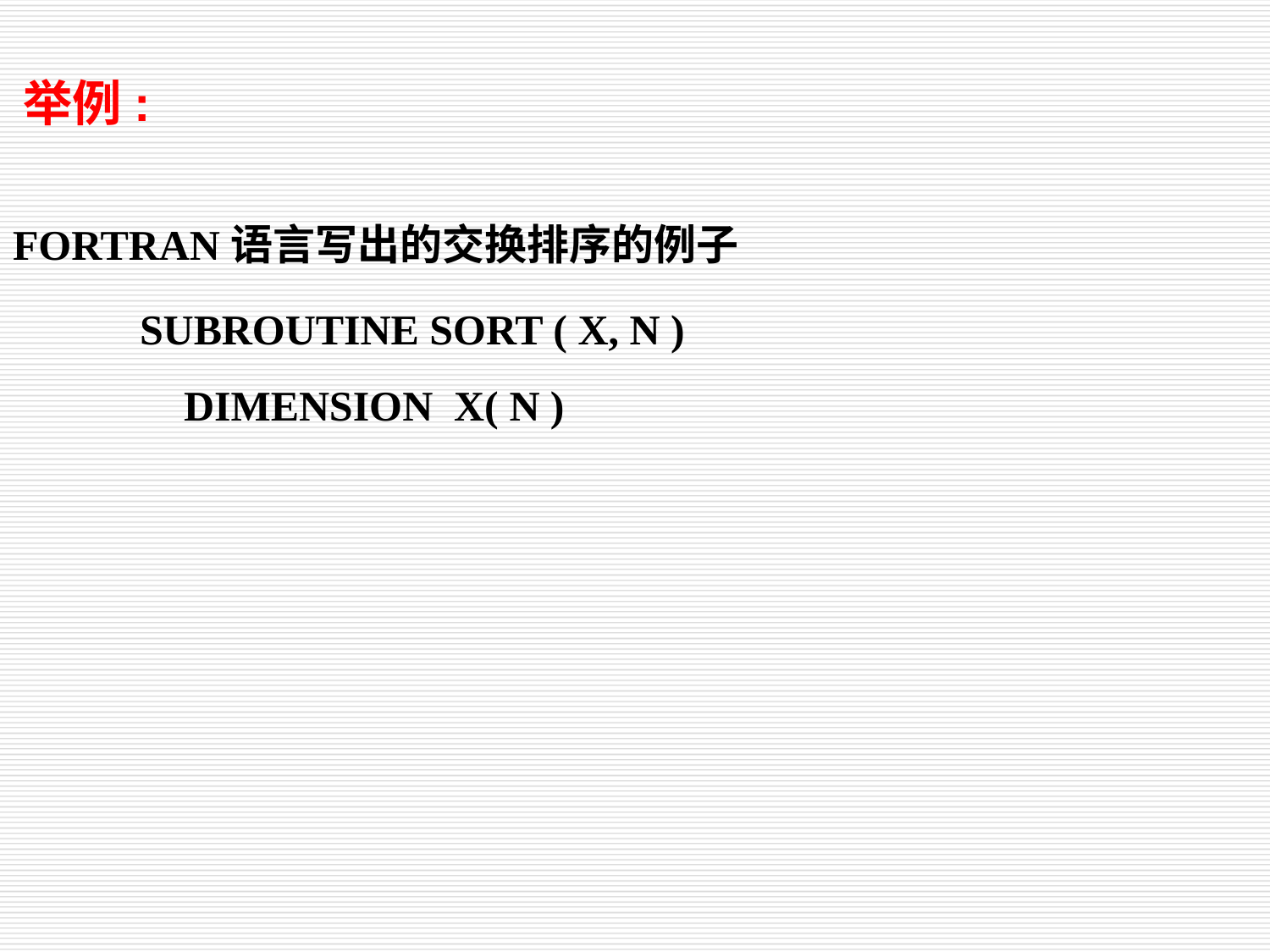

举例:
FORTRAN语言写出的交换排序的例子
            SUBROUTINE SORT ( X, N )
          DIMENSION  X( N )